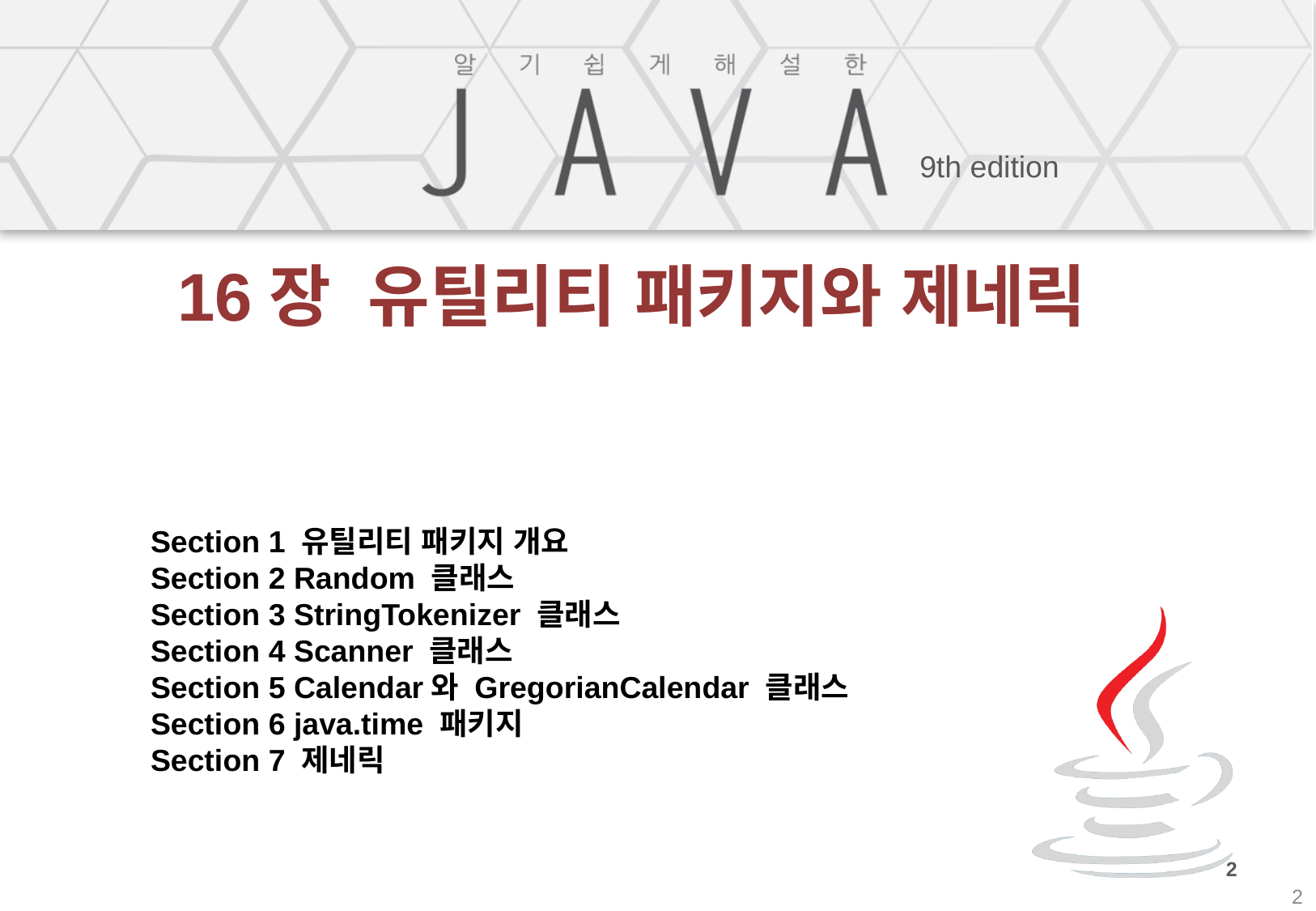

# 16장  유틸리티 패키지와 제네릭

Section 1 유틸리티 패키지 개요
Section 2 Random 클래스
Section 3 StringTokenizer 클래스
Section 4 Scanner 클래스
Section 5 Calendar와 GregorianCalendar 클래스
Section 6 java.time 패키지
Section 7 제네릭
2
2